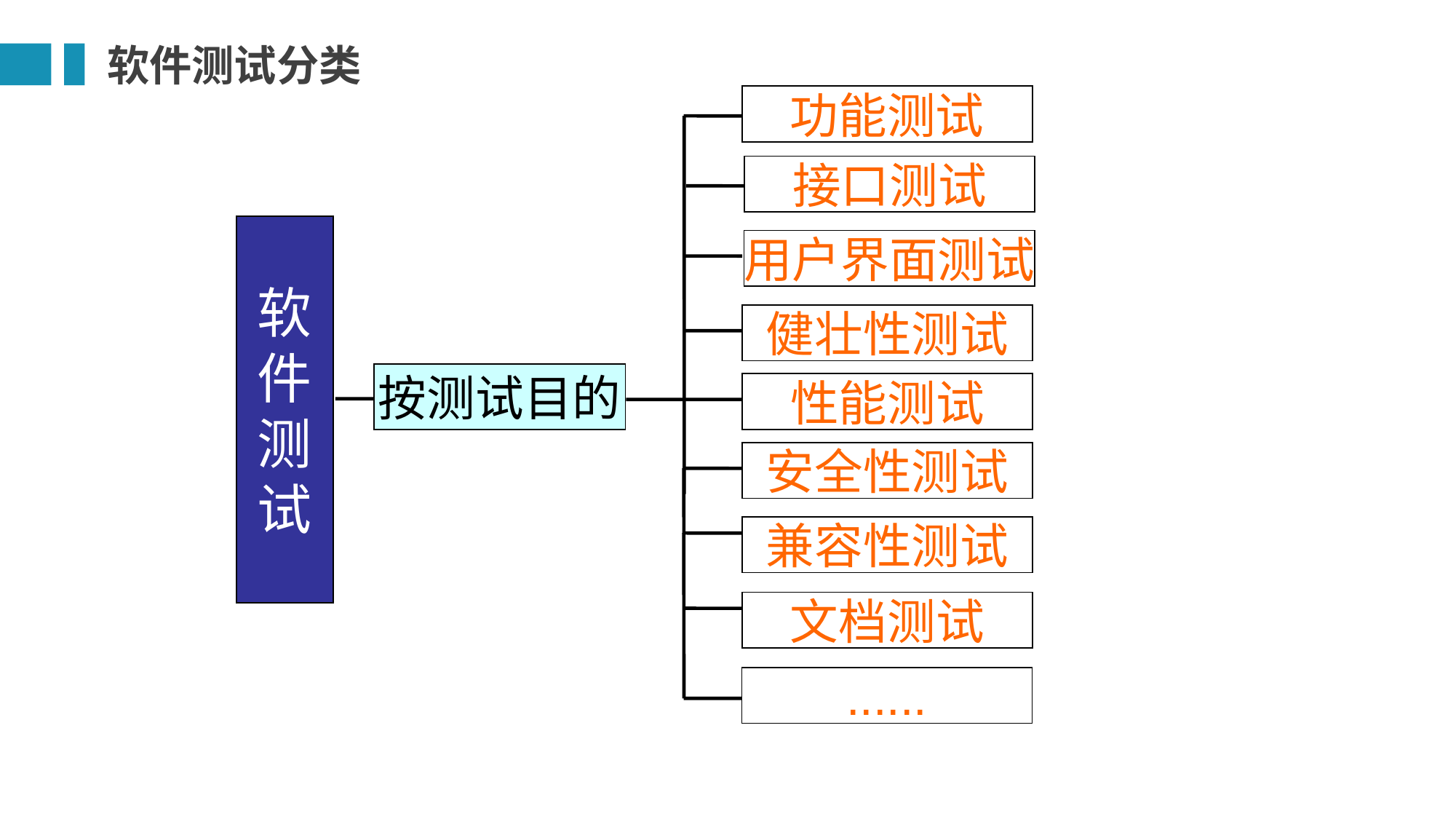

软件测试分类

功能测试

接口测试

软件测试
用户界面测试

健壮性测试

按测试目的
性能测试

安全性测试

兼容性测试

文档测试

......

23